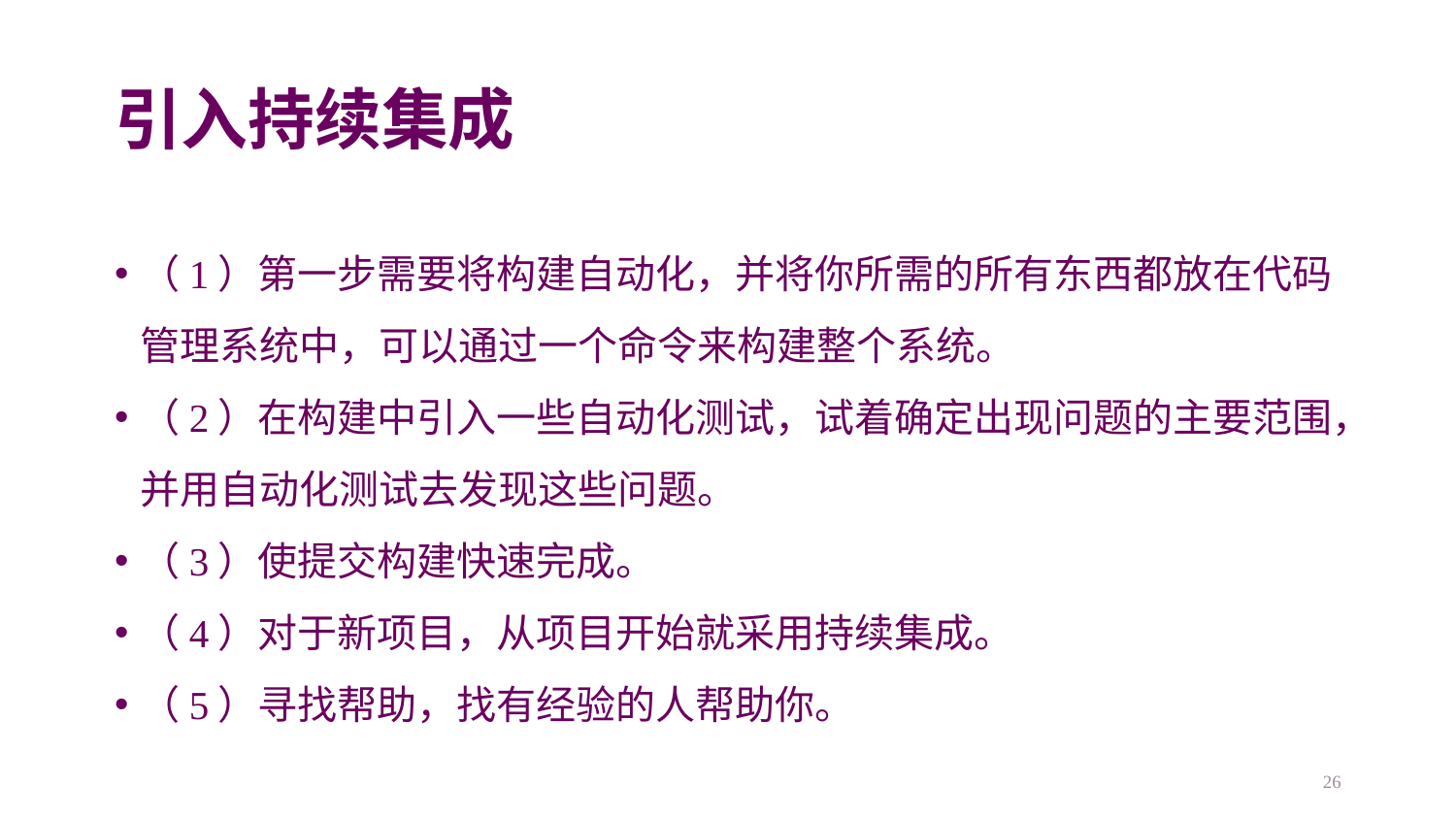

# 引入持续集成
（1）第一步需要将构建自动化，并将你所需的所有东西都放在代码管理系统中，可以通过一个命令来构建整个系统。
（2）在构建中引入一些自动化测试，试着确定出现问题的主要范围，并用自动化测试去发现这些问题。
（3）使提交构建快速完成。
（4）对于新项目，从项目开始就采用持续集成。
（5）寻找帮助，找有经验的人帮助你。
26